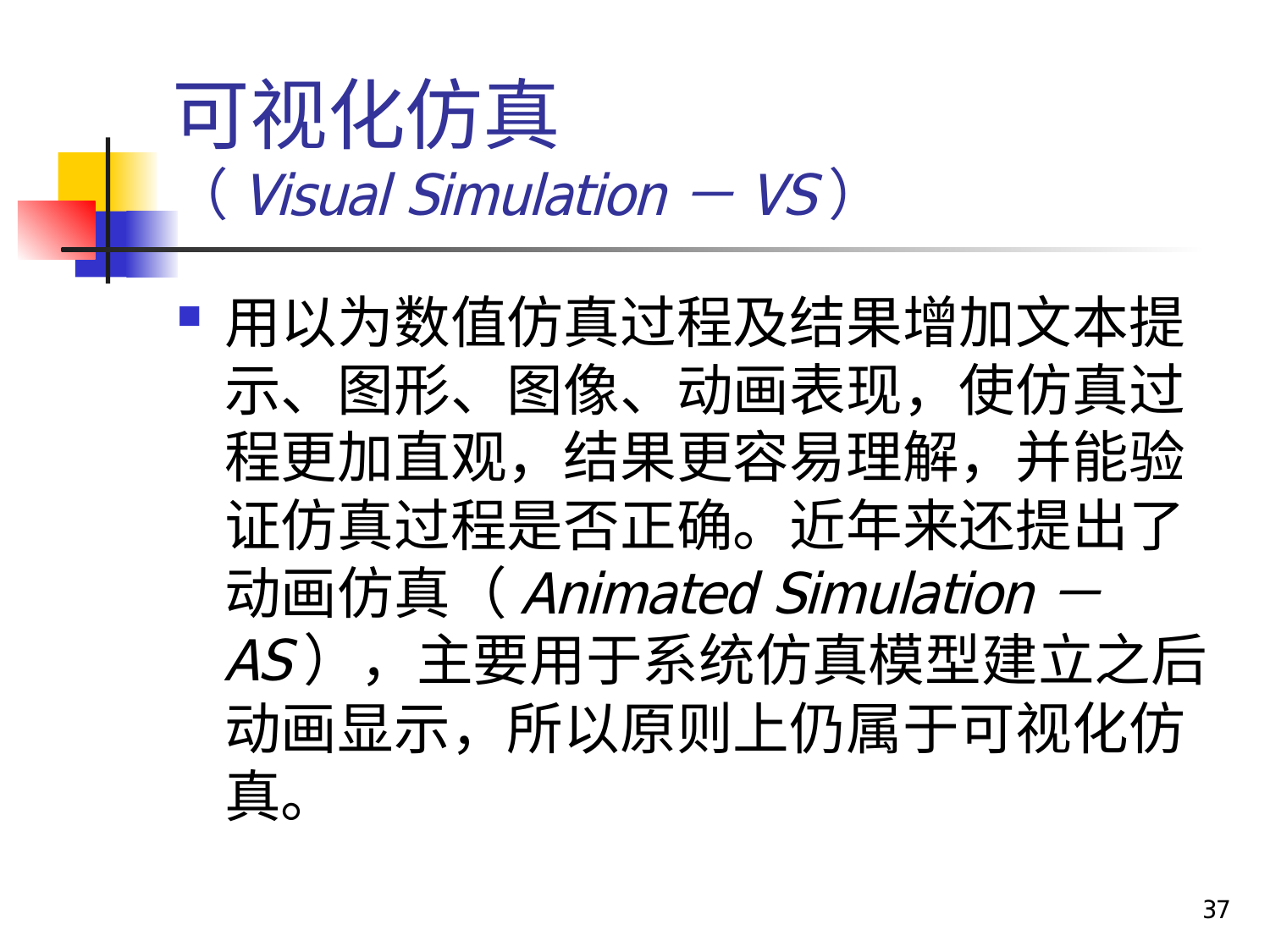

# 可视化仿真 （Visual Simulation－VS）
用以为数值仿真过程及结果增加文本提示、图形、图像、动画表现，使仿真过程更加直观，结果更容易理解，并能验证仿真过程是否正确。近年来还提出了动画仿真（Animated Simulation－AS），主要用于系统仿真模型建立之后动画显示，所以原则上仍属于可视化仿真。

37